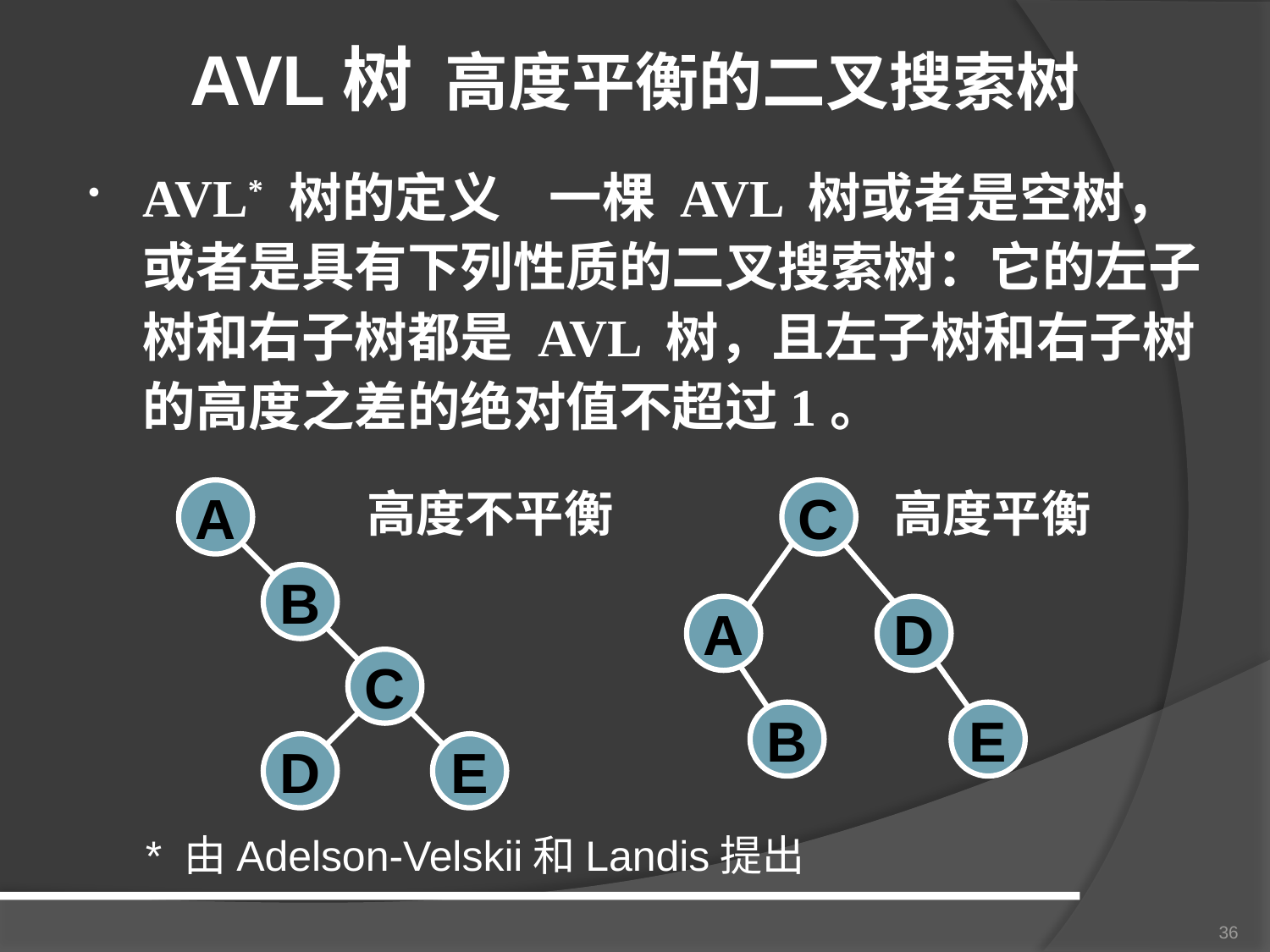

# AVL树  高度平衡的二叉搜索树
AVL* 树的定义    一棵 AVL 树或者是空树，或者是具有下列性质的二叉搜索树：它的左子树和右子树都是 AVL 树，且左子树和右子树的高度之差的绝对值不超过1。
 高度不平衡                         高度平衡
A
C

B
A
D

C

B
E
D
E
* 由Adelson-Velskii和Landis提出
36